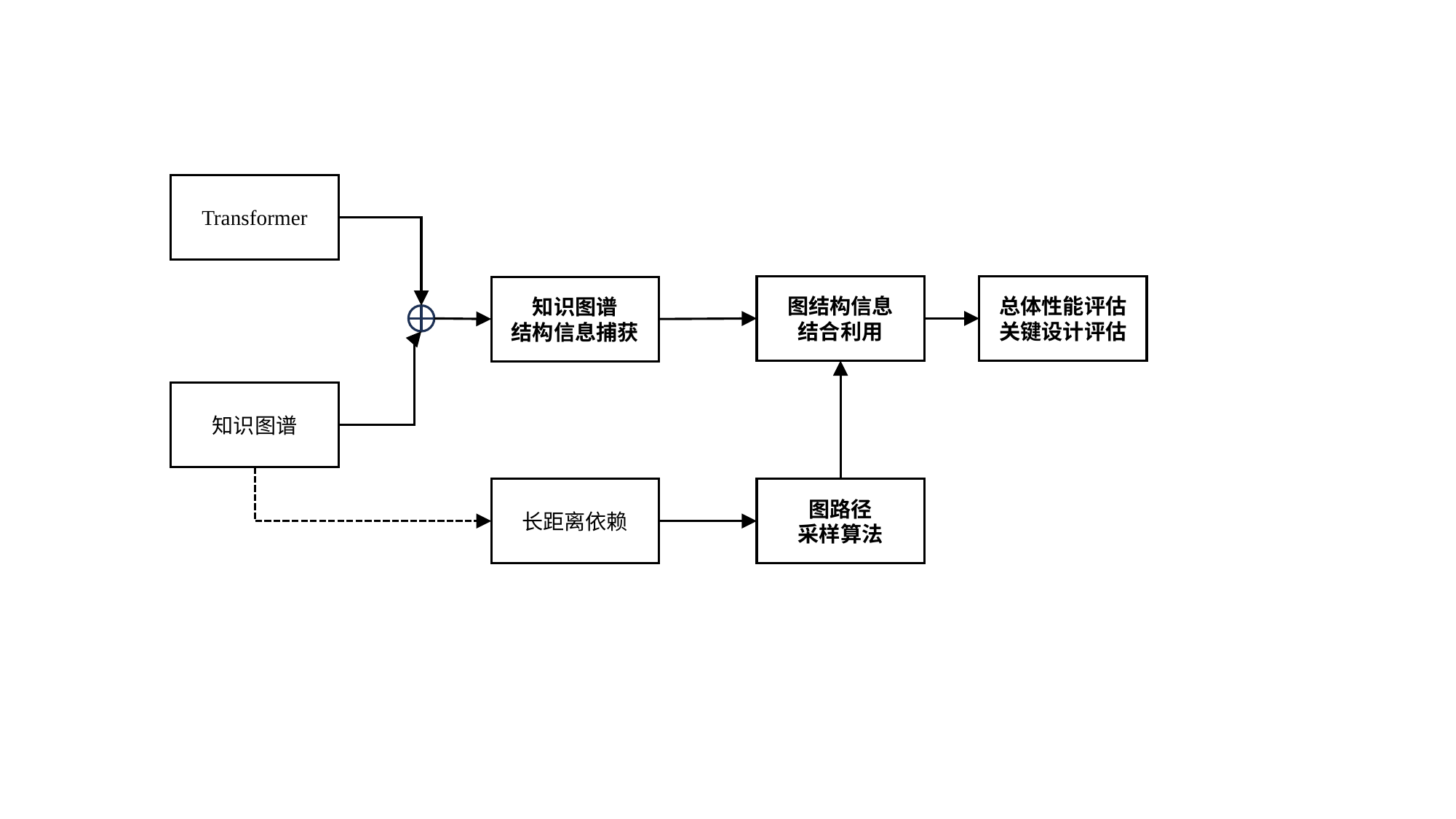

Transformer
图结构信息
结合利用
总体性能评估
关键设计评估
知识图谱
结构信息捕获

知识图谱
长距离依赖
图路径
采样算法